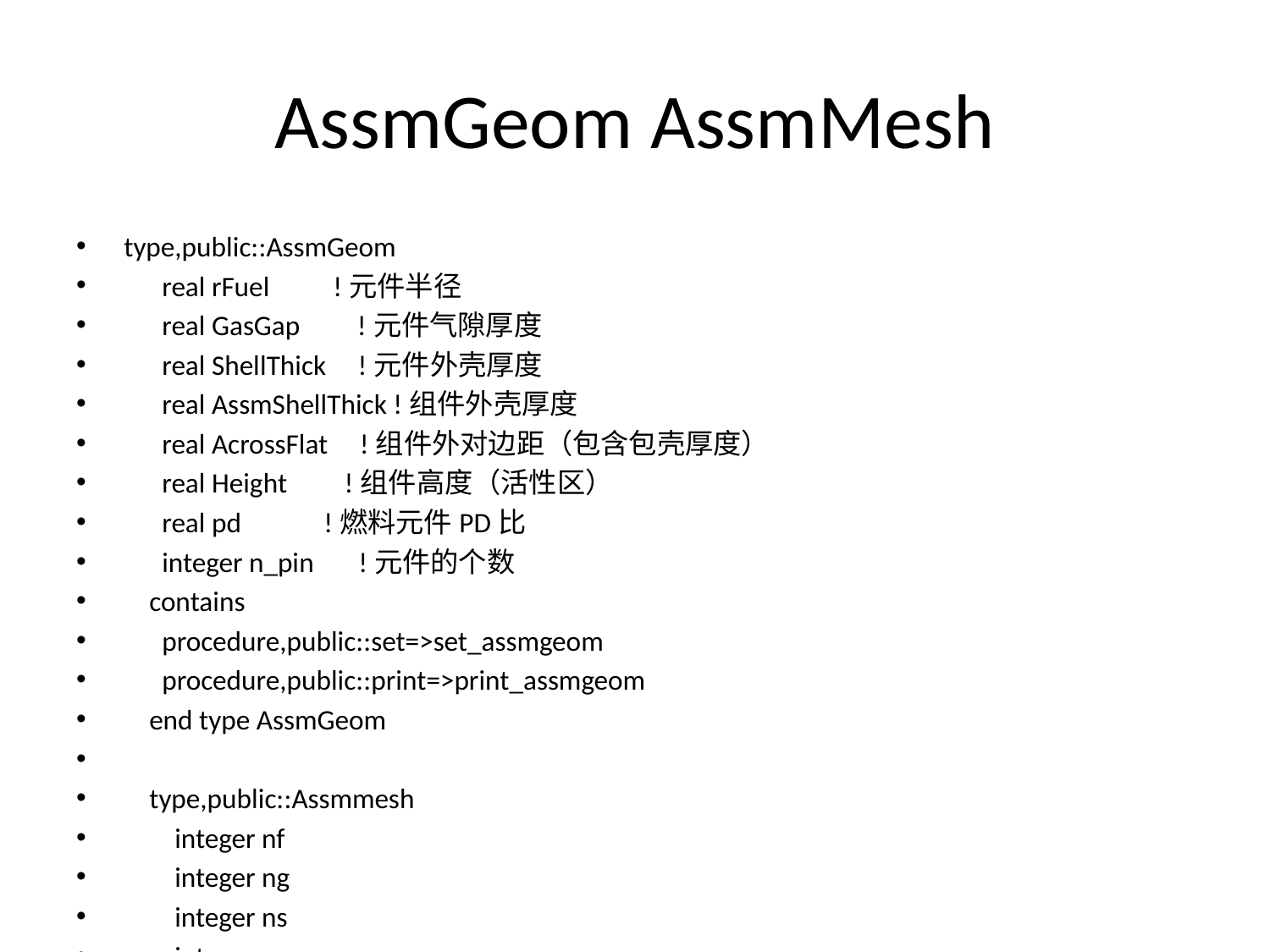

# AssmGeom AssmMesh
type,public::AssmGeom
      real rFuel          !元件半径
      real GasGap         !元件气隙厚度
      real ShellThick     !元件外壳厚度
      real AssmShellThick !组件外壳厚度
      real AcrossFlat     !组件外对边距（包含包壳厚度）
      real Height         !组件高度（活性区）
      real pd             !燃料元件PD比
      integer n_pin       !元件的个数
    contains
      procedure,public::set=>set_assmgeom
      procedure,public::print=>print_assmgeom
    end type AssmGeom

    type,public::Assmmesh
        integer nf
        integer ng
        integer ns
        integer ny
        real,allocatable::r(:,:)
        real,allocatable::z(:,:)
      contains
      procedure,public::set=>set_assmmesh
      procedure,public::print=>print_assmmesh
      end type Assmmesh